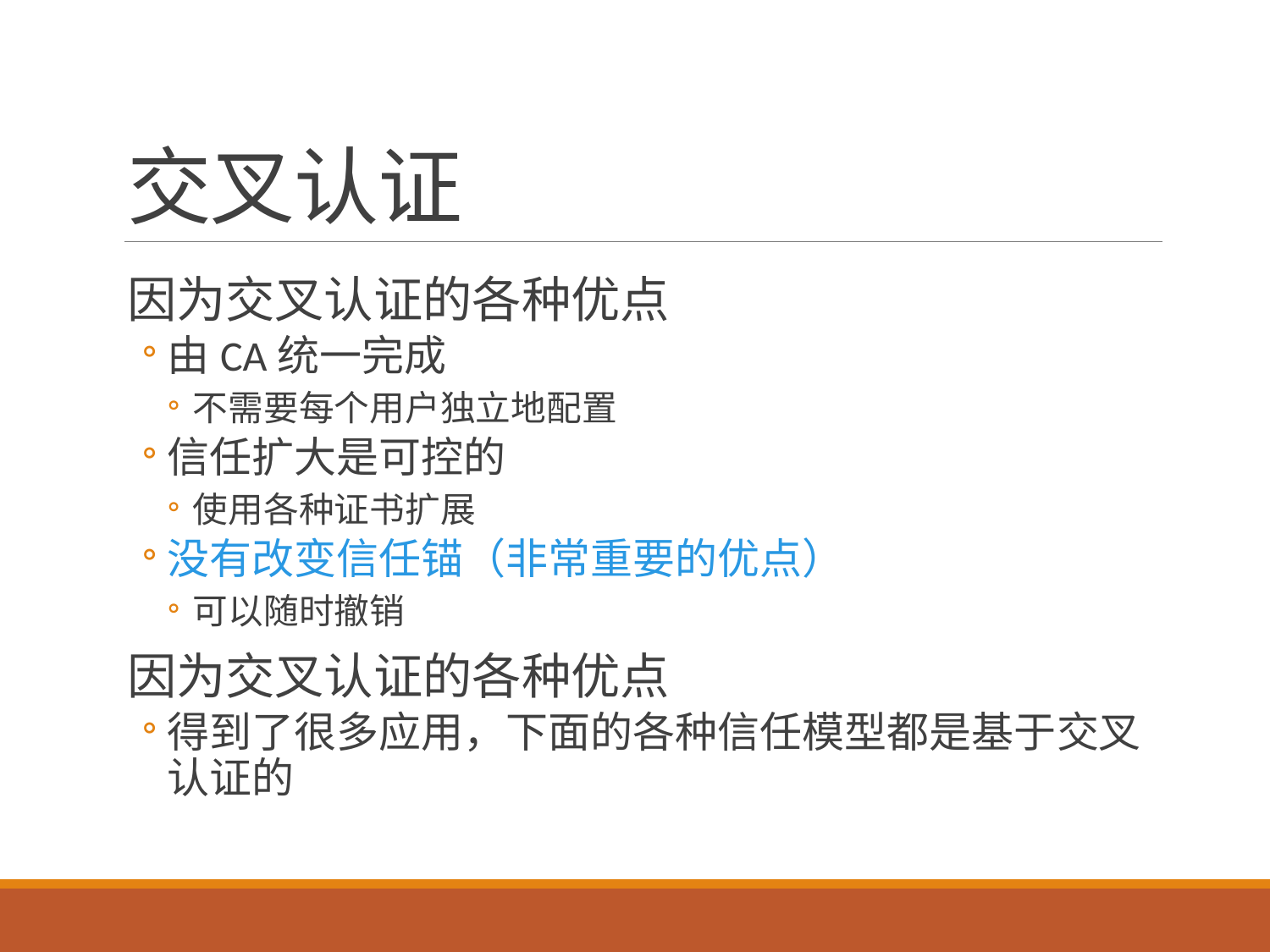

# 交叉认证
因为交叉认证的各种优点
由CA统一完成
不需要每个用户独立地配置
信任扩大是可控的
使用各种证书扩展
没有改变信任锚（非常重要的优点）
可以随时撤销
因为交叉认证的各种优点
得到了很多应用，下面的各种信任模型都是基于交叉认证的
84